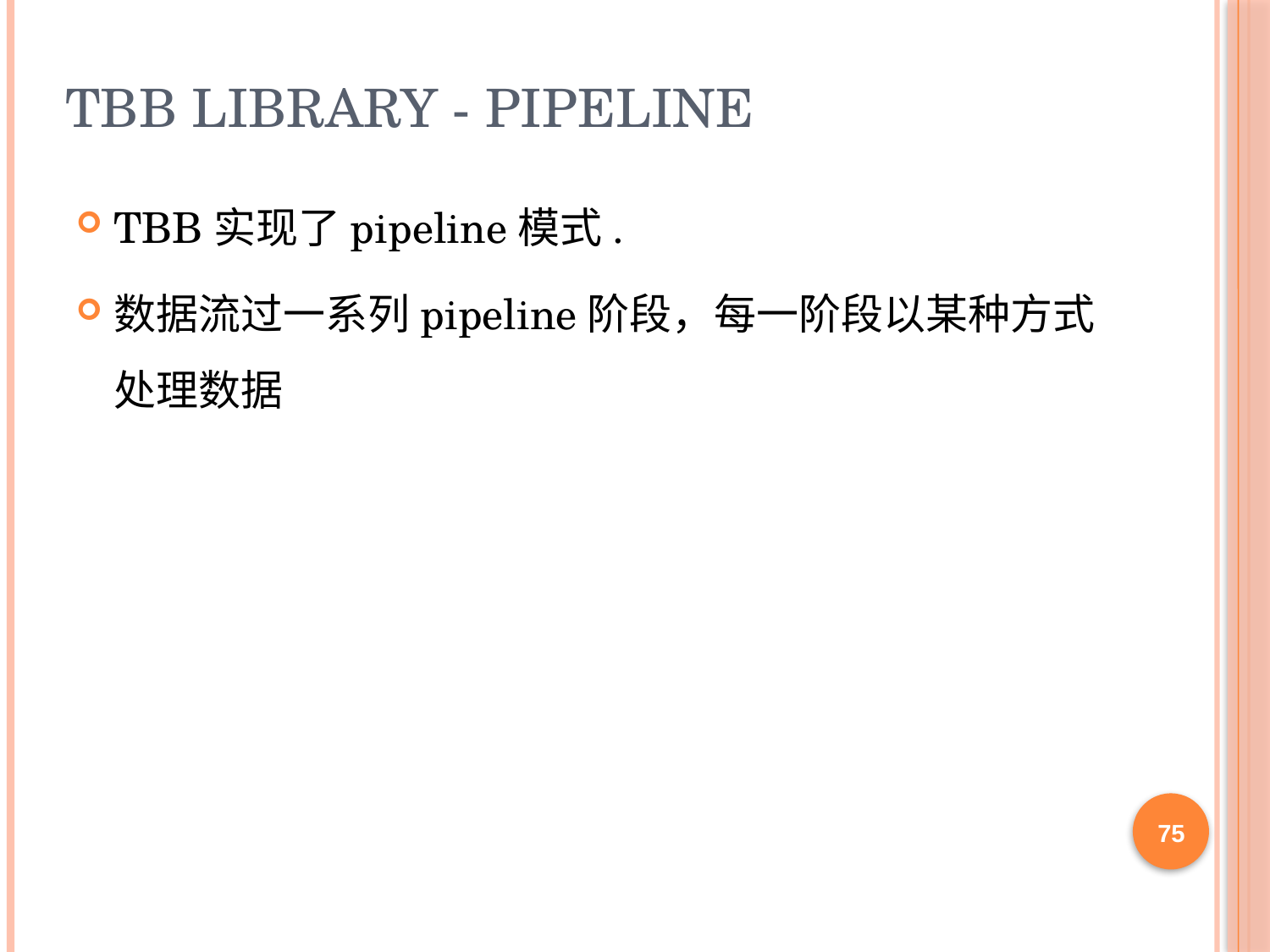

# TBB Library - Pipeline
TBB实现了pipeline模式.
数据流过一系列pipeline阶段，每一阶段以某种方式处理数据
75